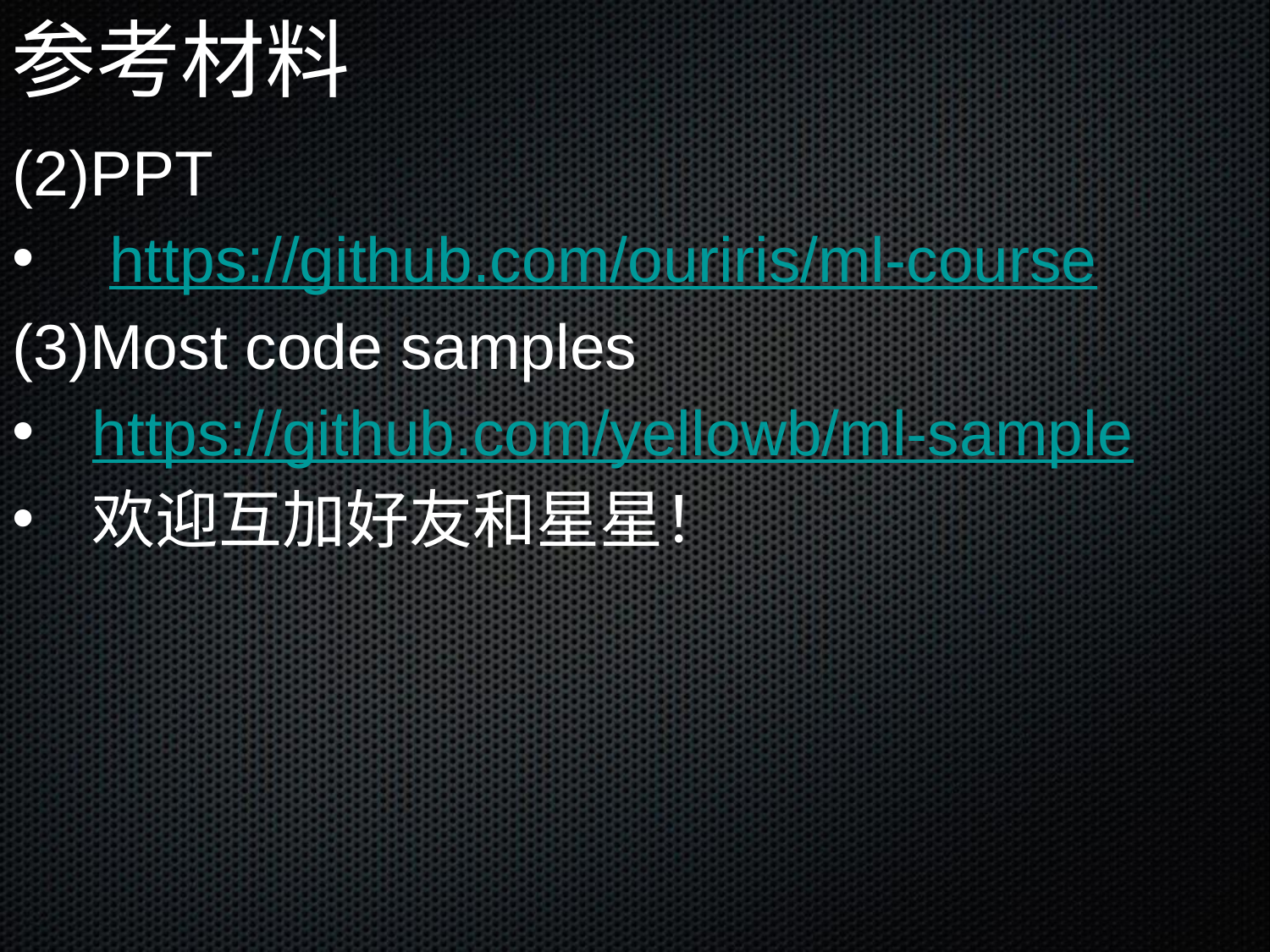

参考材料
(2)PPT
 https://github.com/ouriris/ml-course
(3)Most code samples
https://github.com/yellowb/ml-sample
欢迎互加好友和星星！